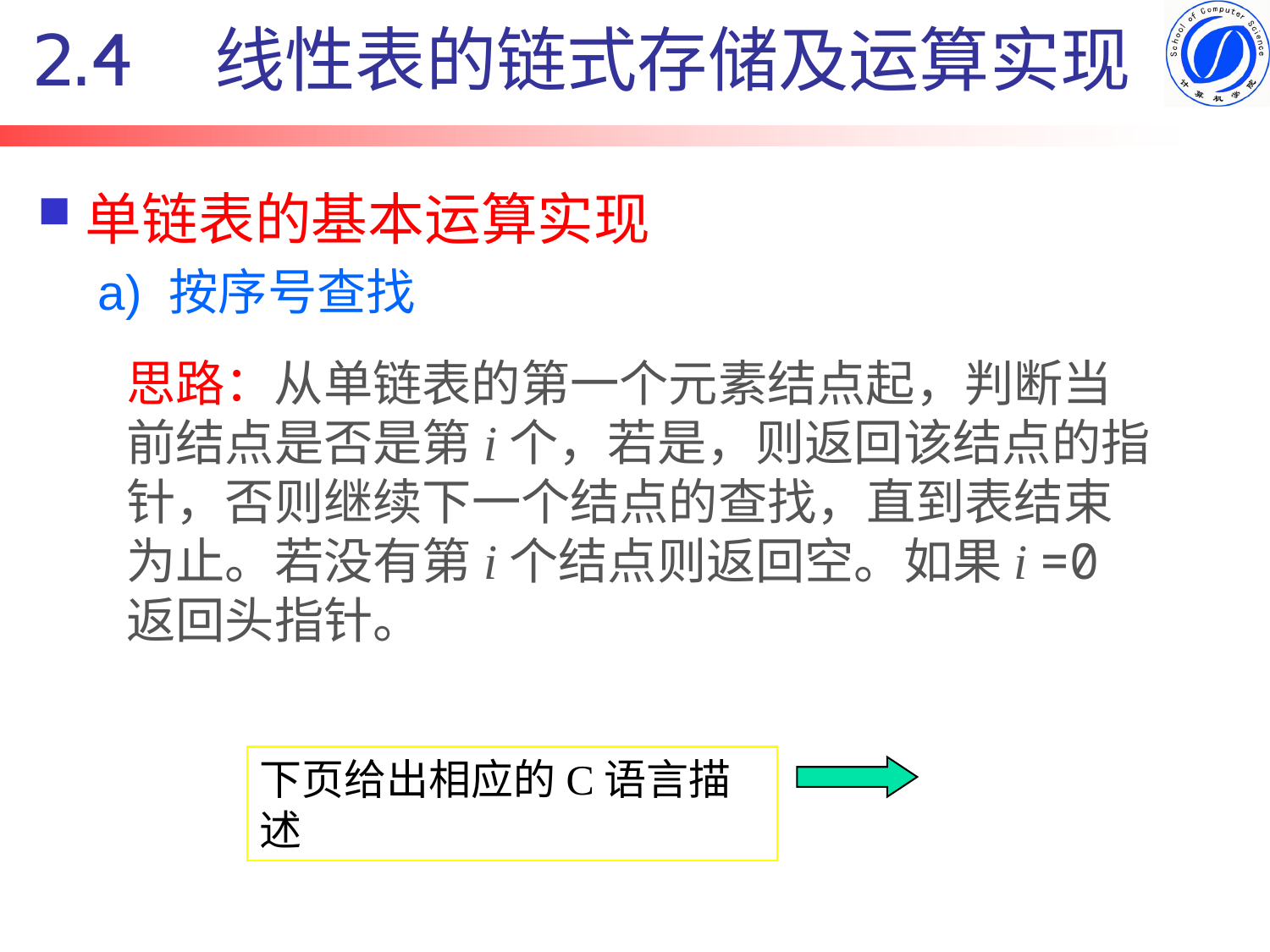

2.4   线性表的链式存储及运算实现
# 单链表的基本运算实现
按序号查找
思路：从单链表的第一个元素结点起，判断当前结点是否是第i个，若是，则返回该结点的指针，否则继续下一个结点的查找，直到表结束为止。若没有第i个结点则返回空。如果i =0返回头指针。
下页给出相应的C语言描述